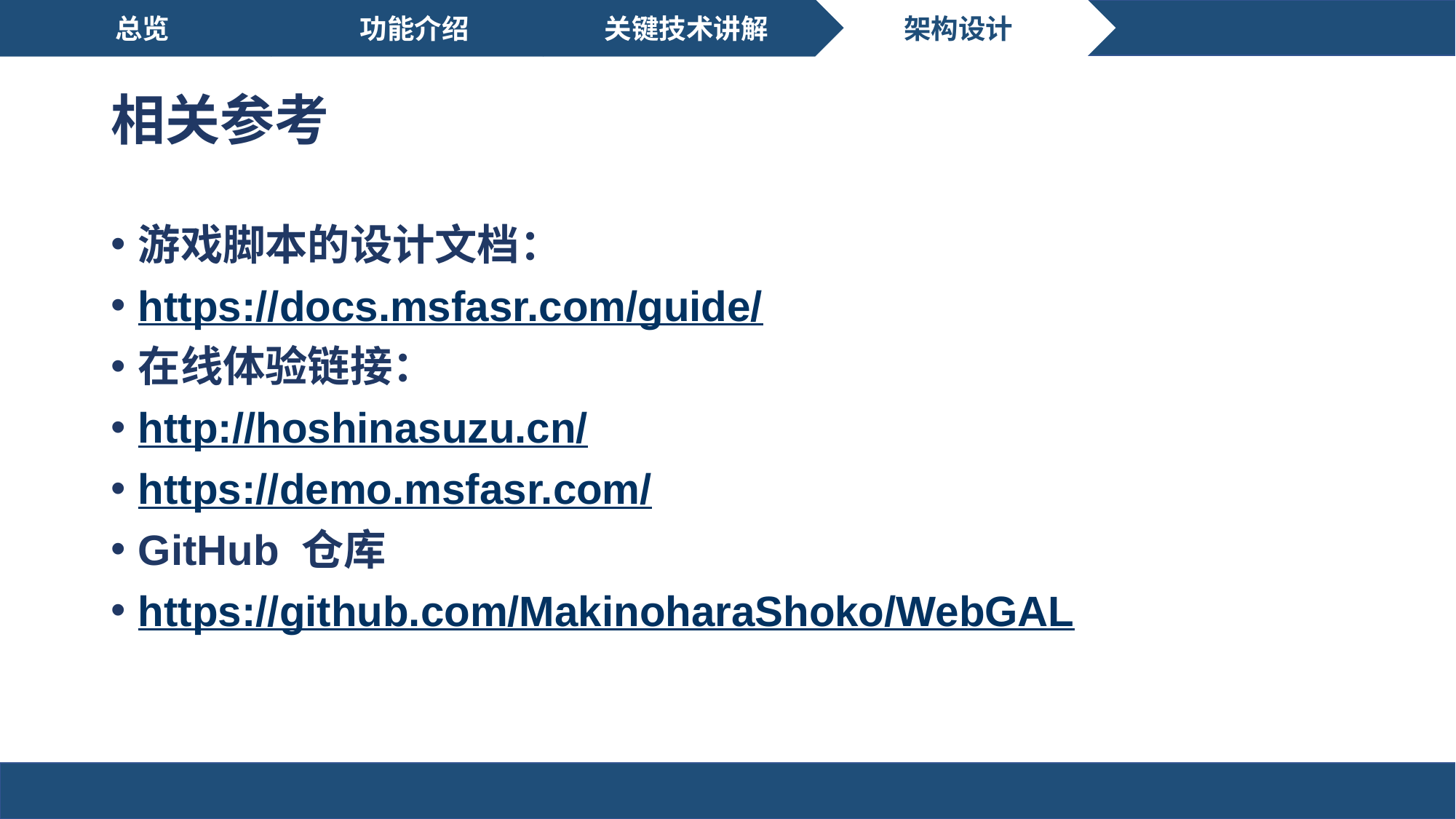

总览
功能介绍
关键技术讲解
架构设计
# 相关参考
游戏脚本的设计文档：
https://docs.msfasr.com/guide/
在线体验链接：
http://hoshinasuzu.cn/
https://demo.msfasr.com/
GitHub 仓库
https://github.com/MakinoharaShoko/WebGAL